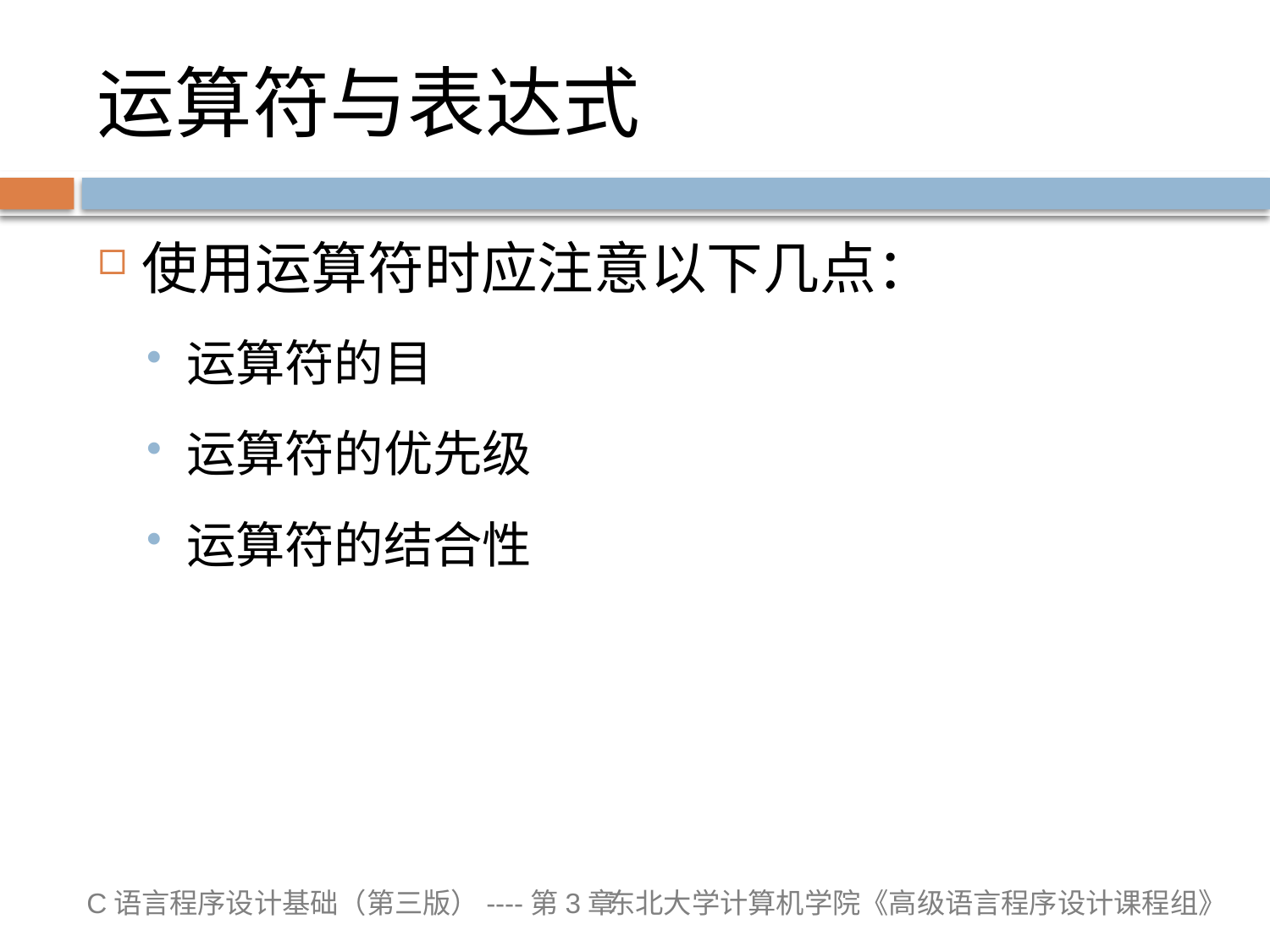

# 运算符与表达式
使用运算符时应注意以下几点：
运算符的目
运算符的优先级
运算符的结合性